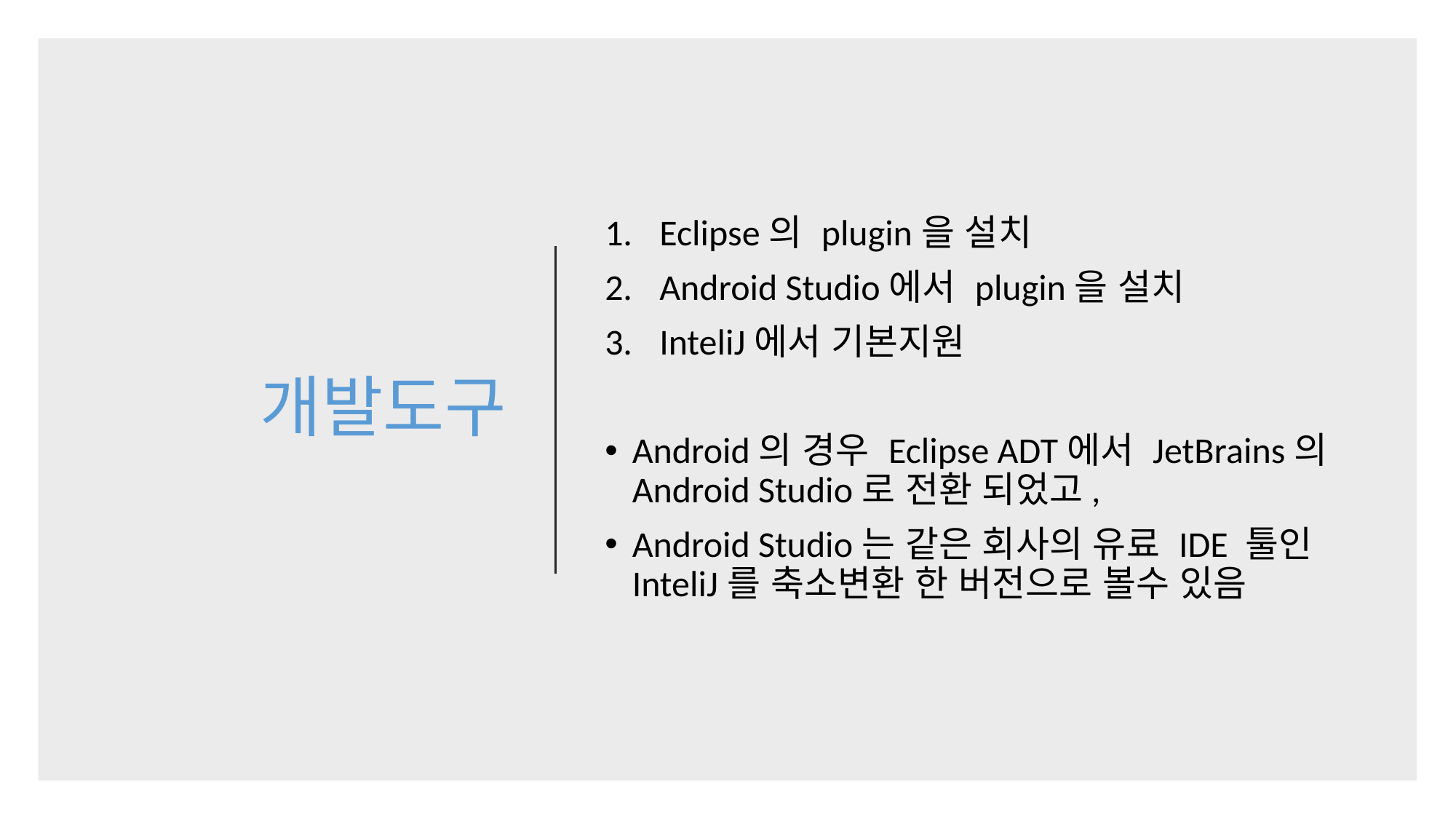

# 개발도구
Eclipse의 plugin을 설치
Android Studio에서 plugin을 설치
InteliJ에서 기본지원

Android의 경우 Eclipse ADT에서 JetBrains의 Android Studio로 전환 되었고,
Android Studio는 같은 회사의 유료 IDE 툴인 InteliJ를 축소변환 한 버전으로 볼수 있음